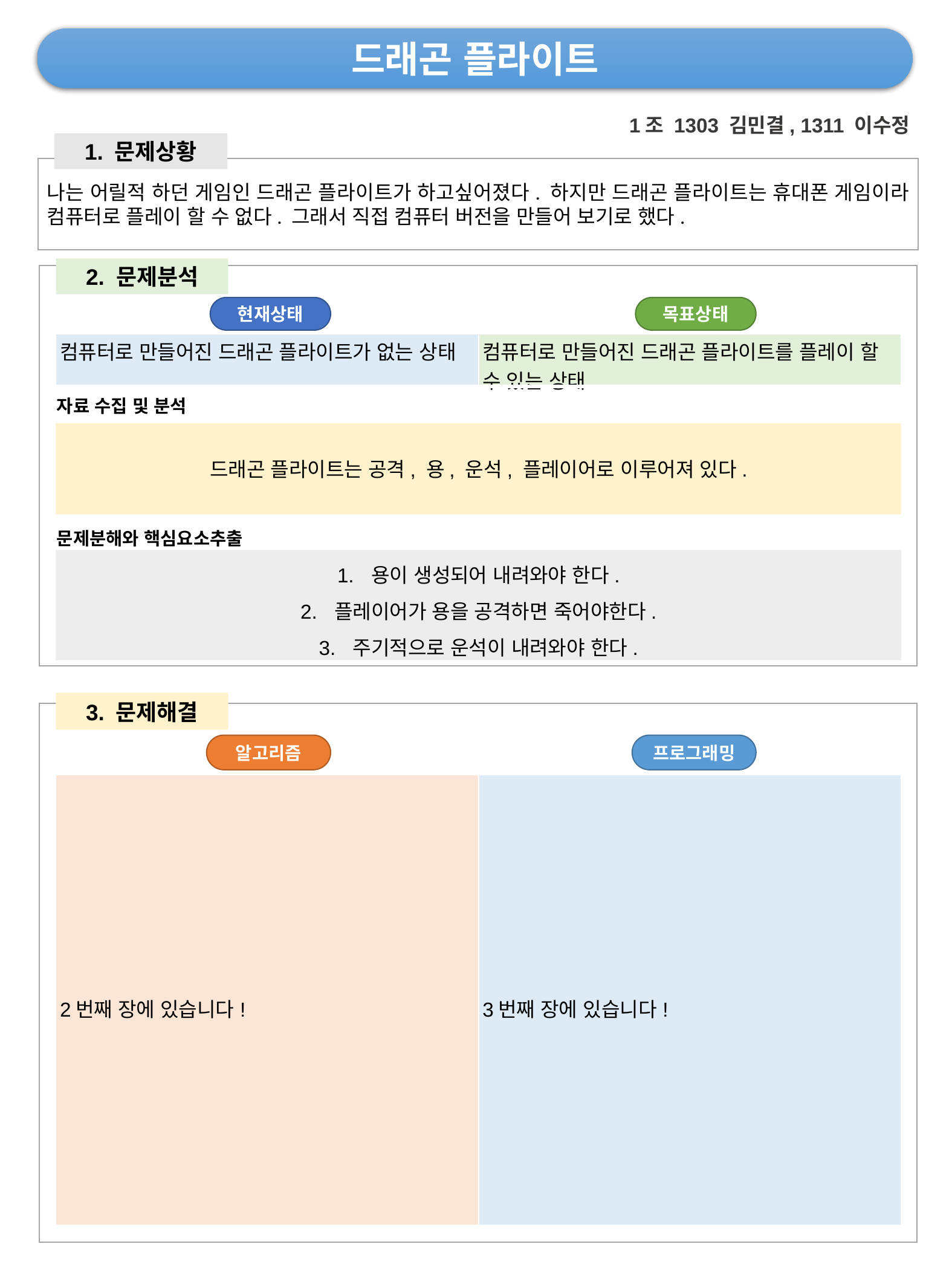

드래곤 플라이트
1조 1303 김민결, 1311 이수정
1. 문제상황
나는 어릴적 하던 게임인 드래곤 플라이트가 하고싶어졌다. 하지만 드래곤 플라이트는 휴대폰 게임이라 컴퓨터로 플레이 할 수 없다. 그래서 직접 컴퓨터 버전을 만들어 보기로 했다.
2. 문제분석

현재상태
목표상태
| 컴퓨터로 만들어진 드래곤 플라이트가 없는 상태 | 컴퓨터로 만들어진 드래곤 플라이트를 플레이 할 수 있는 상태 |
| --- | --- |
자료 수집 및 분석
드래곤 플라이트는 공격, 용, 운석, 플레이어로 이루어져 있다.
문제분해와 핵심요소추출
용이 생성되어 내려와야 한다.
플레이어가 용을 공격하면 죽어야한다.
주기적으로 운석이 내려와야 한다.
3. 문제해결

알고리즘
프로그래밍
| 2번째 장에 있습니다! | 3번째 장에 있습니다! |
| --- | --- |